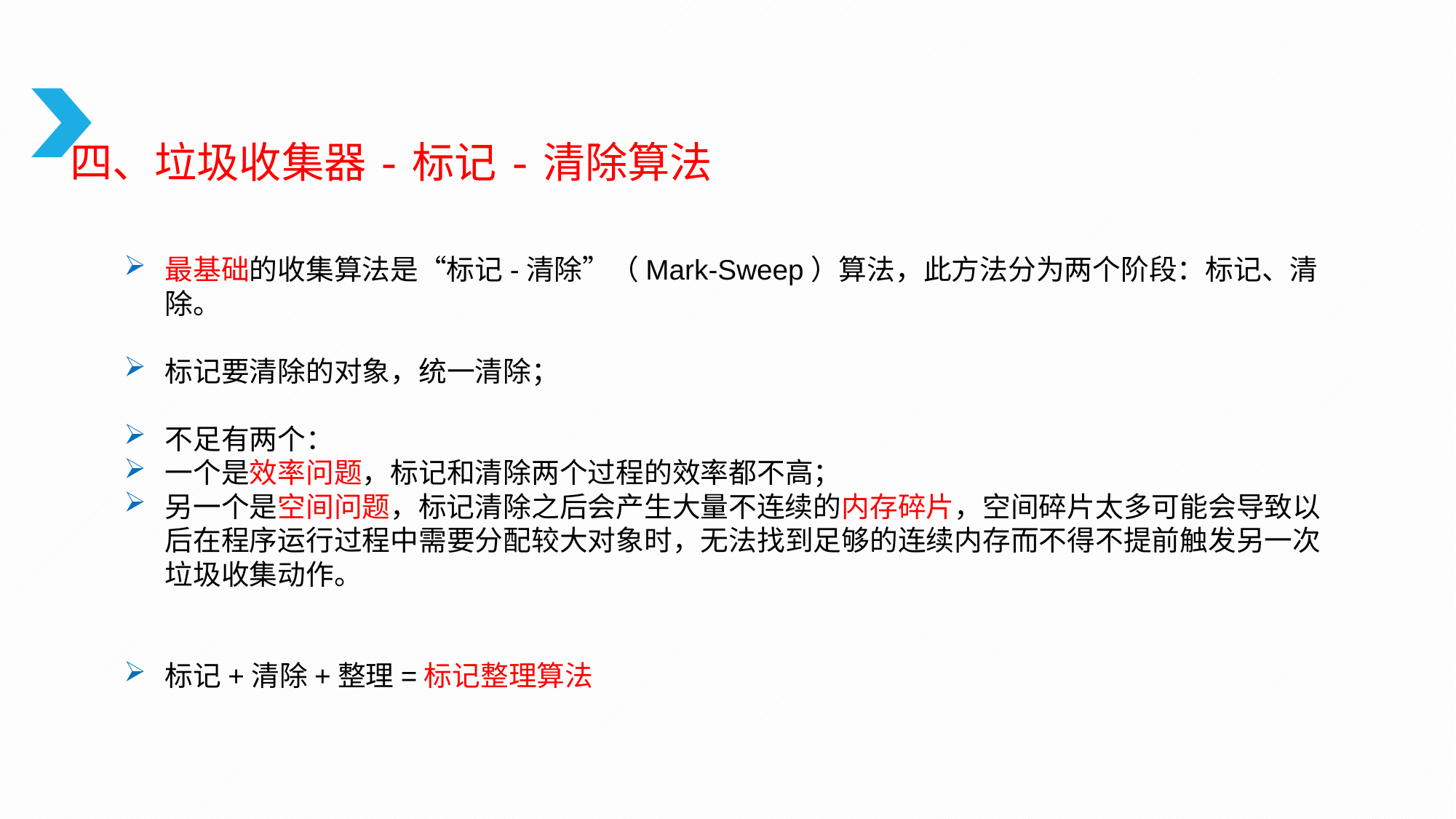

四、垃圾收集器-标记-清除算法

最基础的收集算法是“标记-清除”（Mark-Sweep）算法，此方法分为两个阶段：标记、清除。

标记要清除的对象，统一清除；

不足有两个：
一个是效率问题，标记和清除两个过程的效率都不高；
另一个是空间问题，标记清除之后会产生大量不连续的内存碎片，空间碎片太多可能会导致以后在程序运行过程中需要分配较大对象时，无法找到足够的连续内存而不得不提前触发另一次垃圾收集动作。

标记+清除+整理=标记整理算法